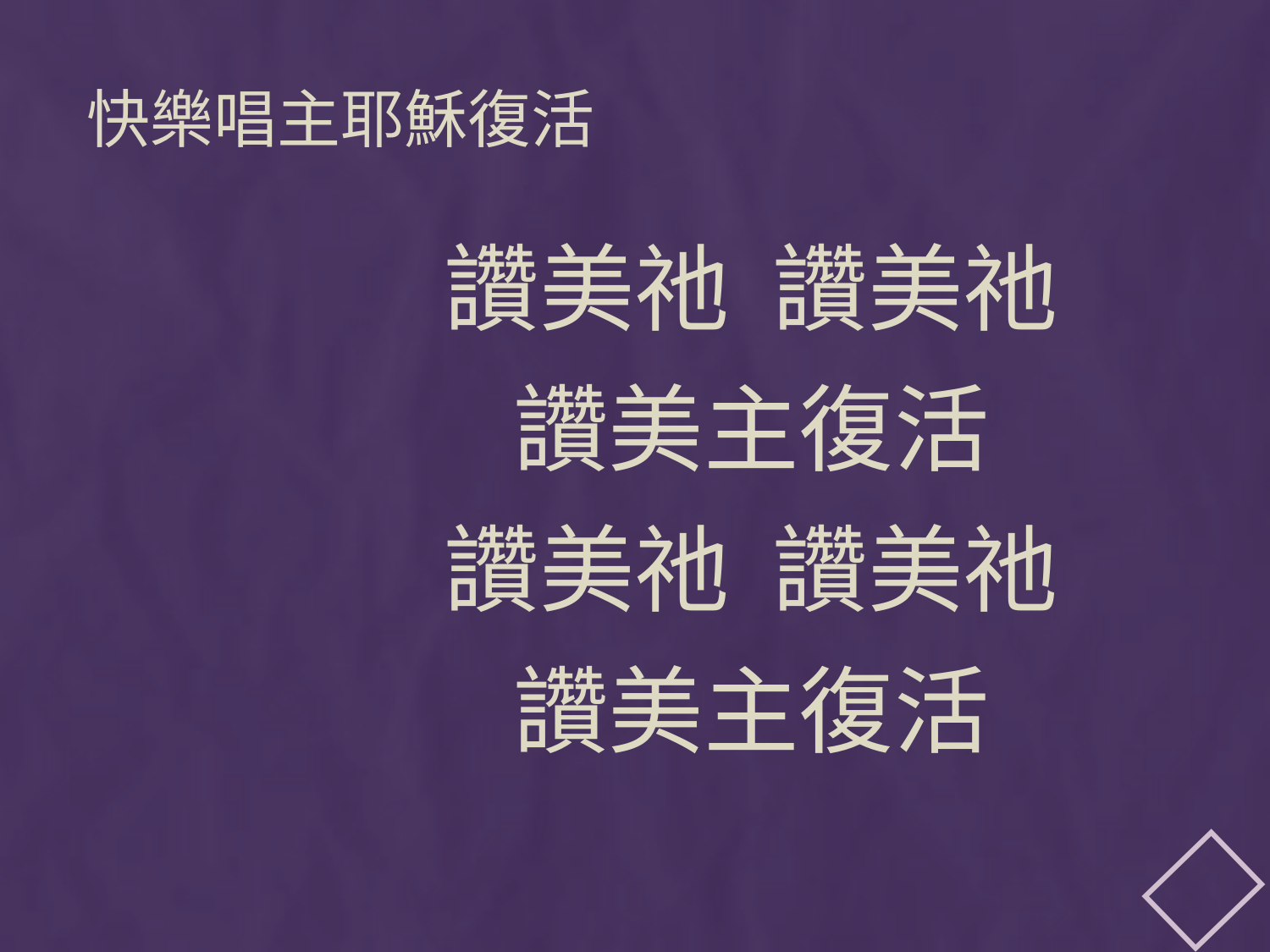

# 快樂唱主耶穌復活
讚美祂  讚美祂
讚美主復活
讚美祂  讚美祂
讚美主復活